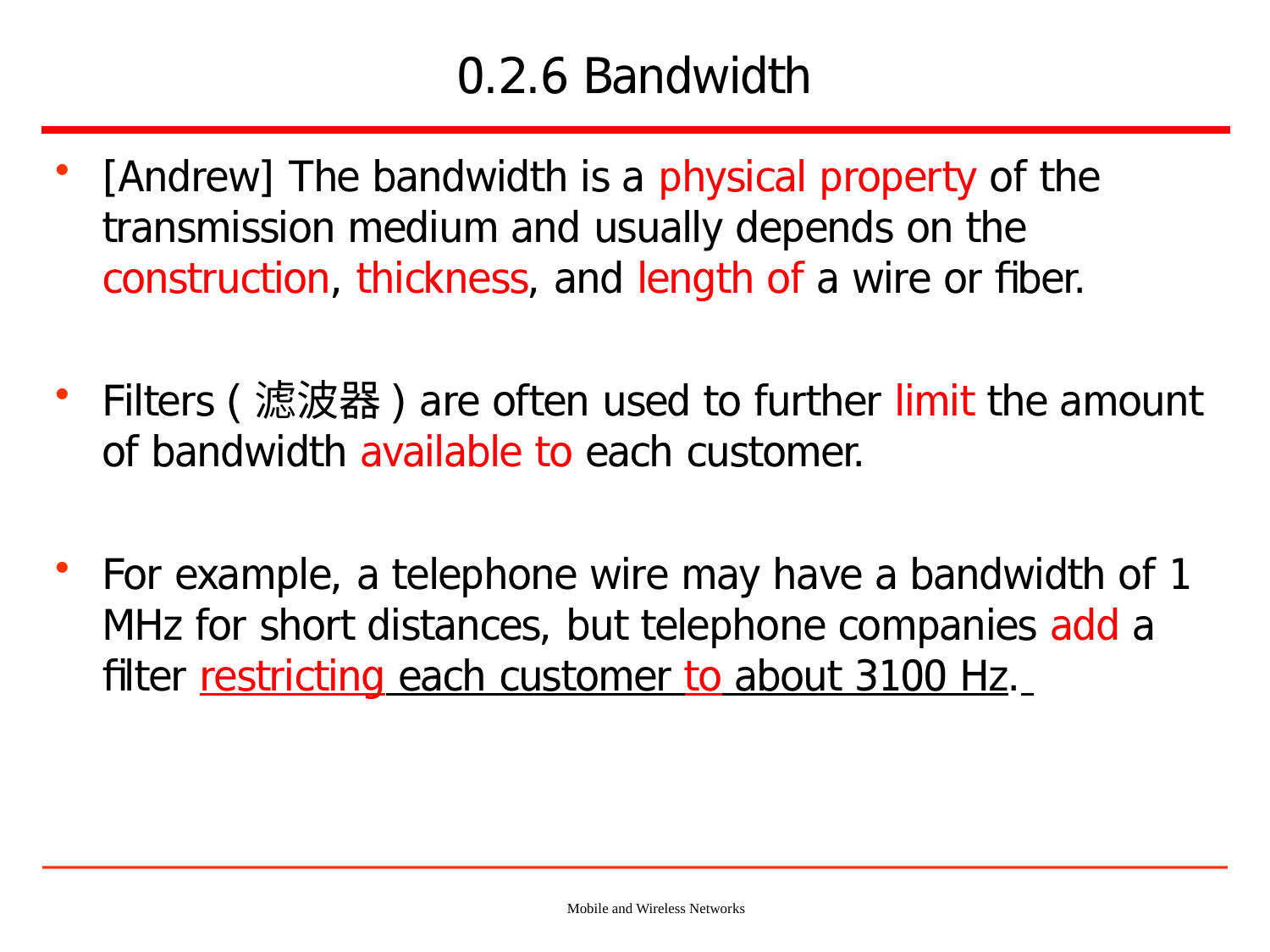

# 0.2.6 Bandwidth

[Andrew] The bandwidth is a physical property of the transmission medium and usually depends on the construction, thickness, and length of a wire or fiber.

Filters (滤波器) are often used to further limit the amount of bandwidth available to each customer.

For example, a telephone wire may have a bandwidth of 1 MHz for short distances, but telephone companies add a filter restricting each customer to about 3100 Hz.

Mobile and Wireless Networks